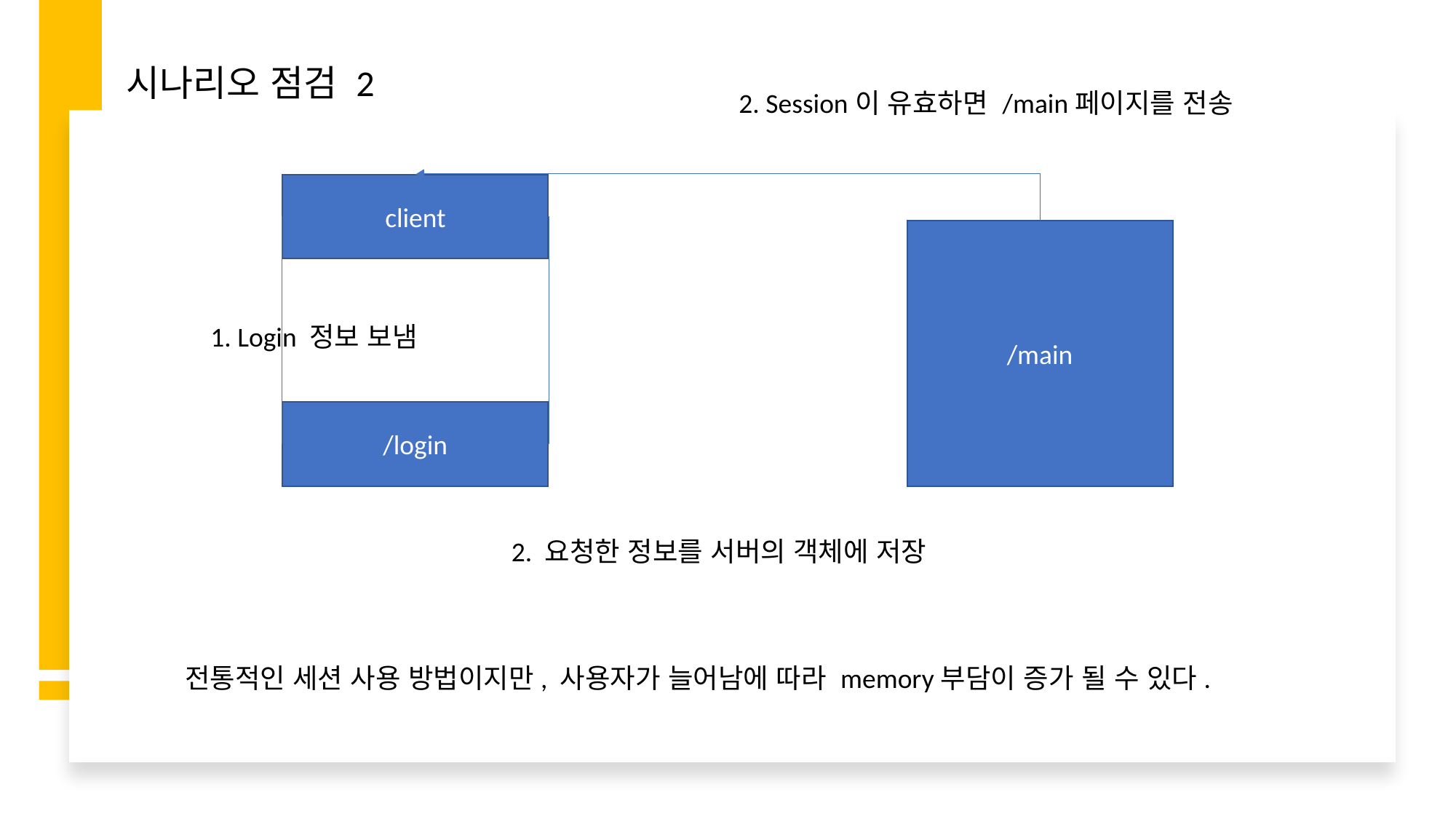

시나리오 점검 2
2. Session이 유효하면 /main페이지를 전송

client
/main
1. Login 정보 보냄

/login
2. 요청한 정보를 서버의 객체에 저장
전통적인 세션 사용 방법이지만, 사용자가 늘어남에 따라 memory부담이 증가 될 수 있다.